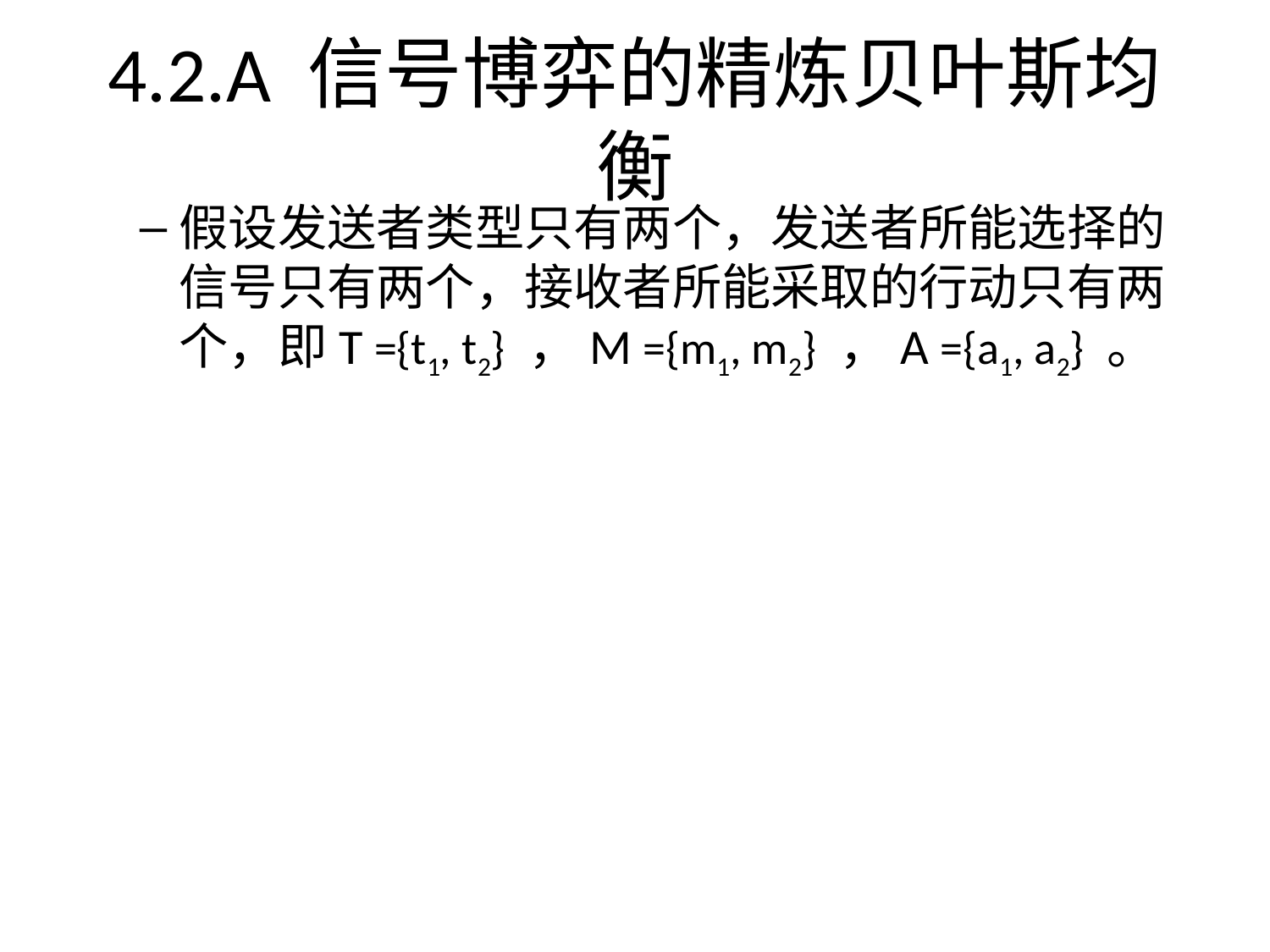

4.2.A 信号博弈的精炼贝叶斯均衡
假设发送者类型只有两个，发送者所能选择的信号只有两个，接收者所能采取的行动只有两个，即T ={t1, t2} ，M ={m1, m2} ，A ={a1, a2} 。